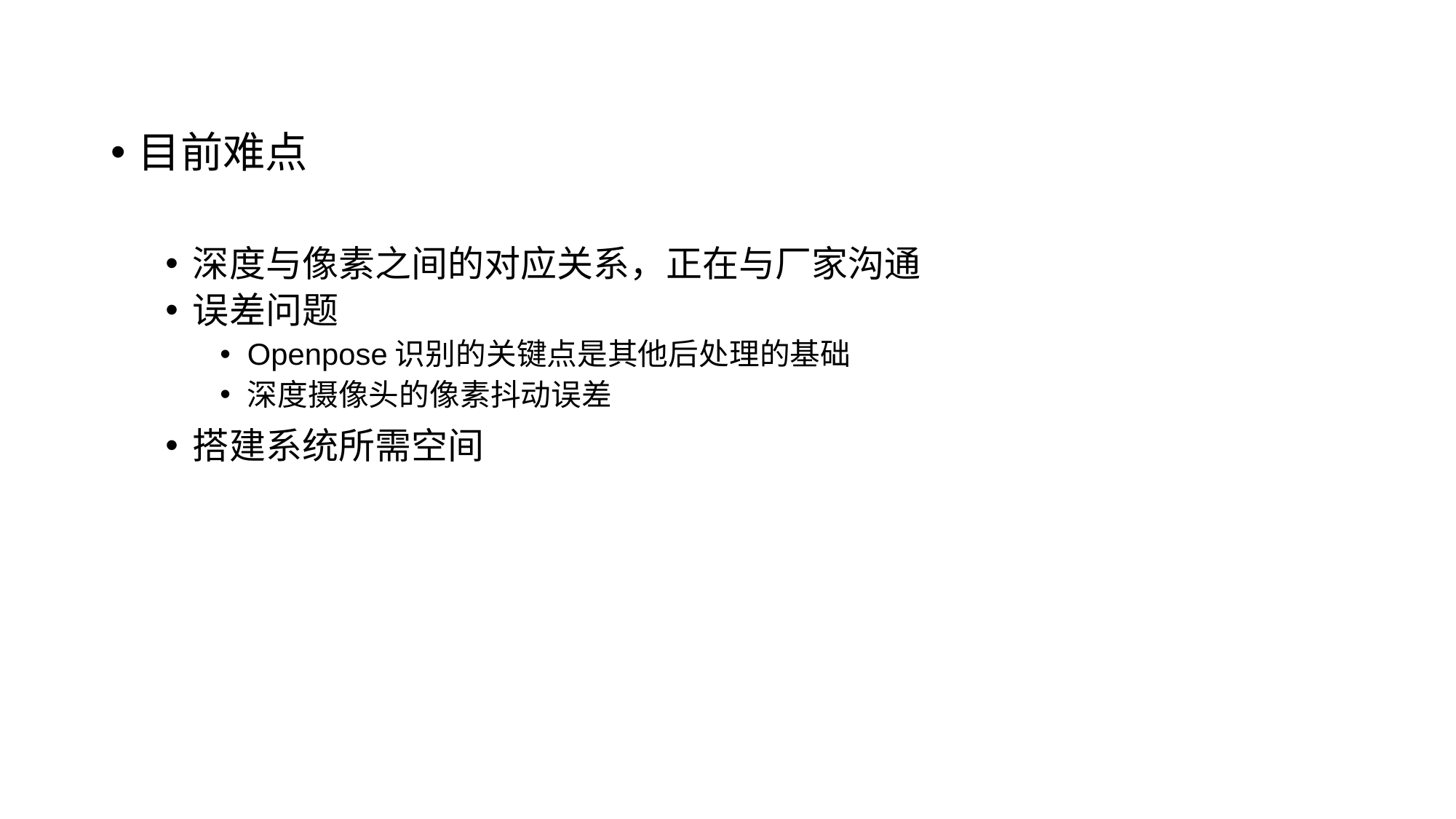

目前难点

深度与像素之间的对应关系，正在与厂家沟通
误差问题
Openpose识别的关键点是其他后处理的基础
深度摄像头的像素抖动误差
搭建系统所需空间